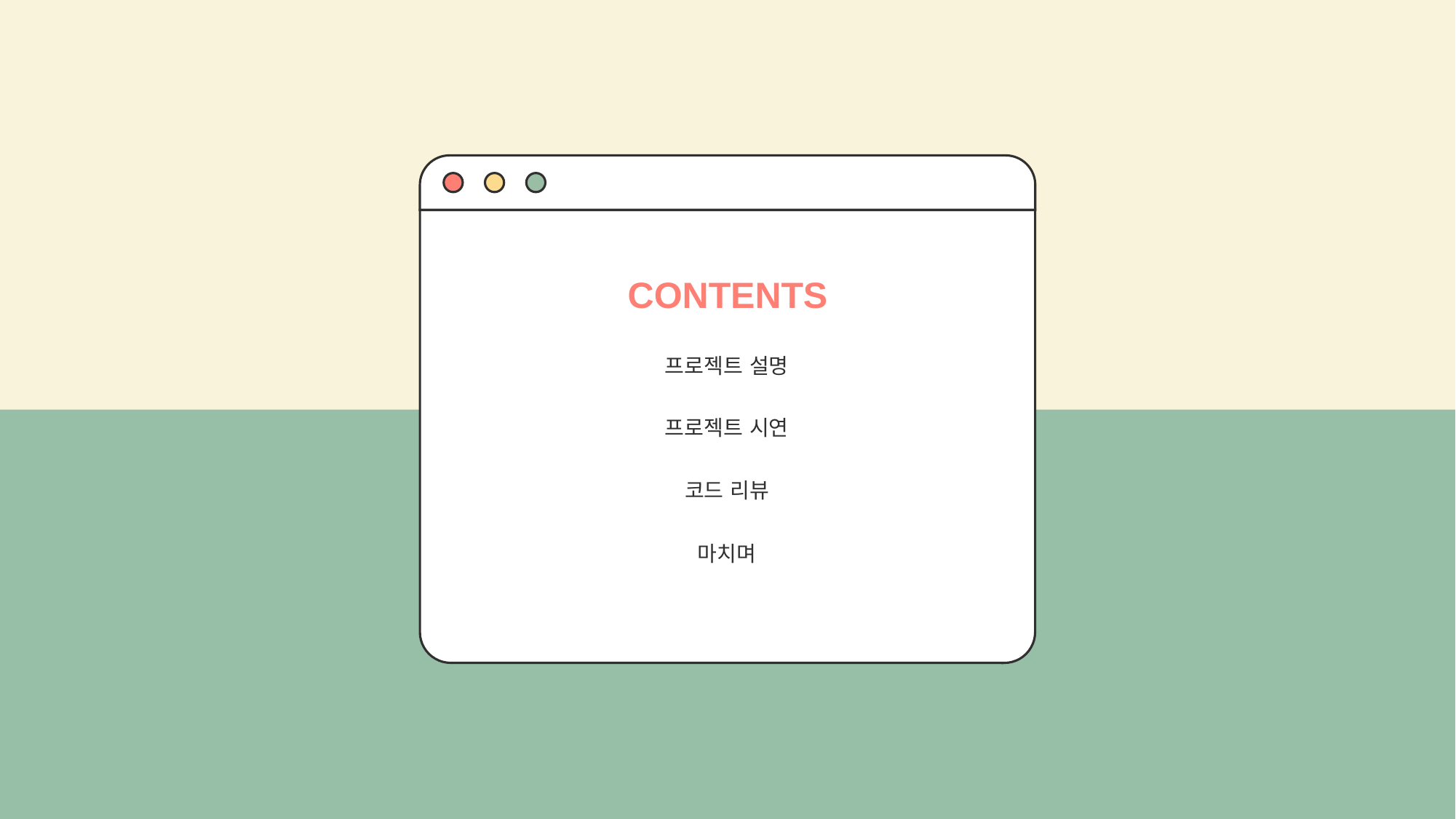

CONTENTS
프로젝트 설명
프로젝트 시연

코드 리뷰
마치며